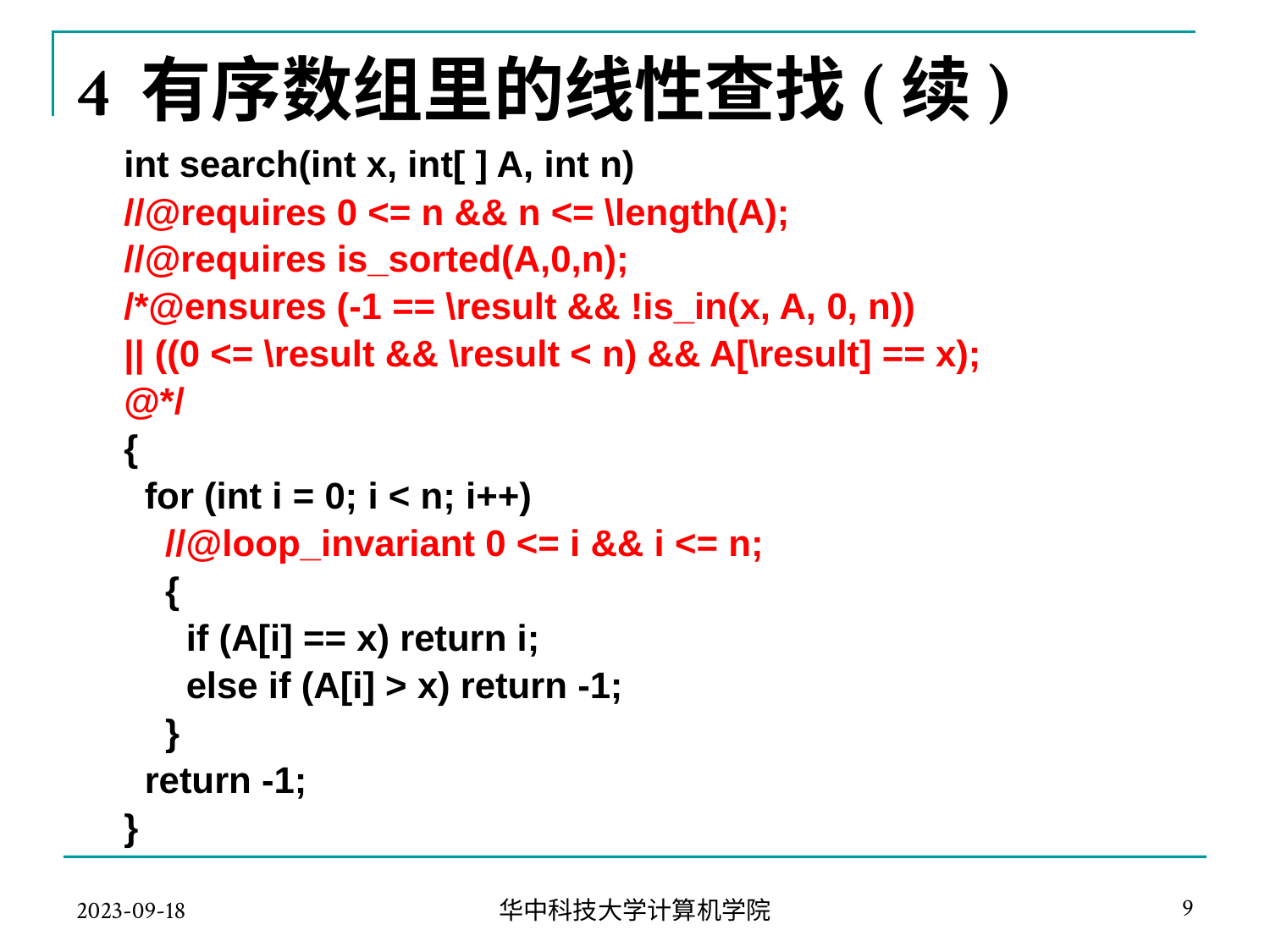

# 4 有序数组里的线性查找(续)
	int search(int x, int[ ] A, int n)
	//@requires 0 <= n && n <= \length(A);
	//@requires is_sorted(A,0,n);
	/*@ensures (-1 == \result && !is_in(x, A, 0, n))
	|| ((0 <= \result && \result < n) && A[\result] == x);
	@*/
	{
	  for (int i = 0; i < n; i++)
	    //@loop_invariant 0 <= i && i <= n;
	    {
	      if (A[i] == x) return i;
	      else if (A[i] > x) return -1;
	    }
	  return -1;
	}
2023-09-18
9
华中科技大学计算机学院